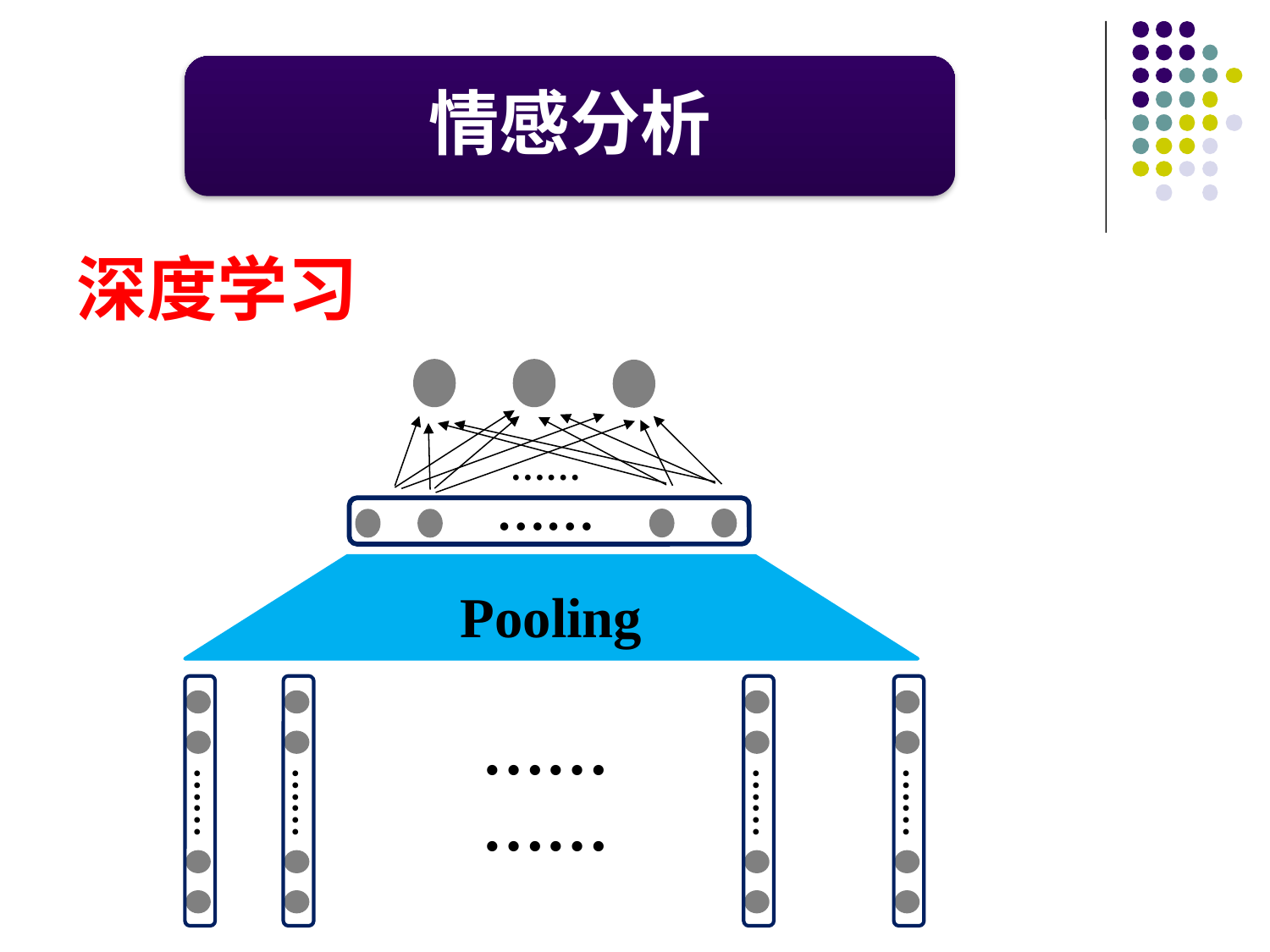

深度学习

情感分析

……

……

Pooling

……

……

……

……

……
……